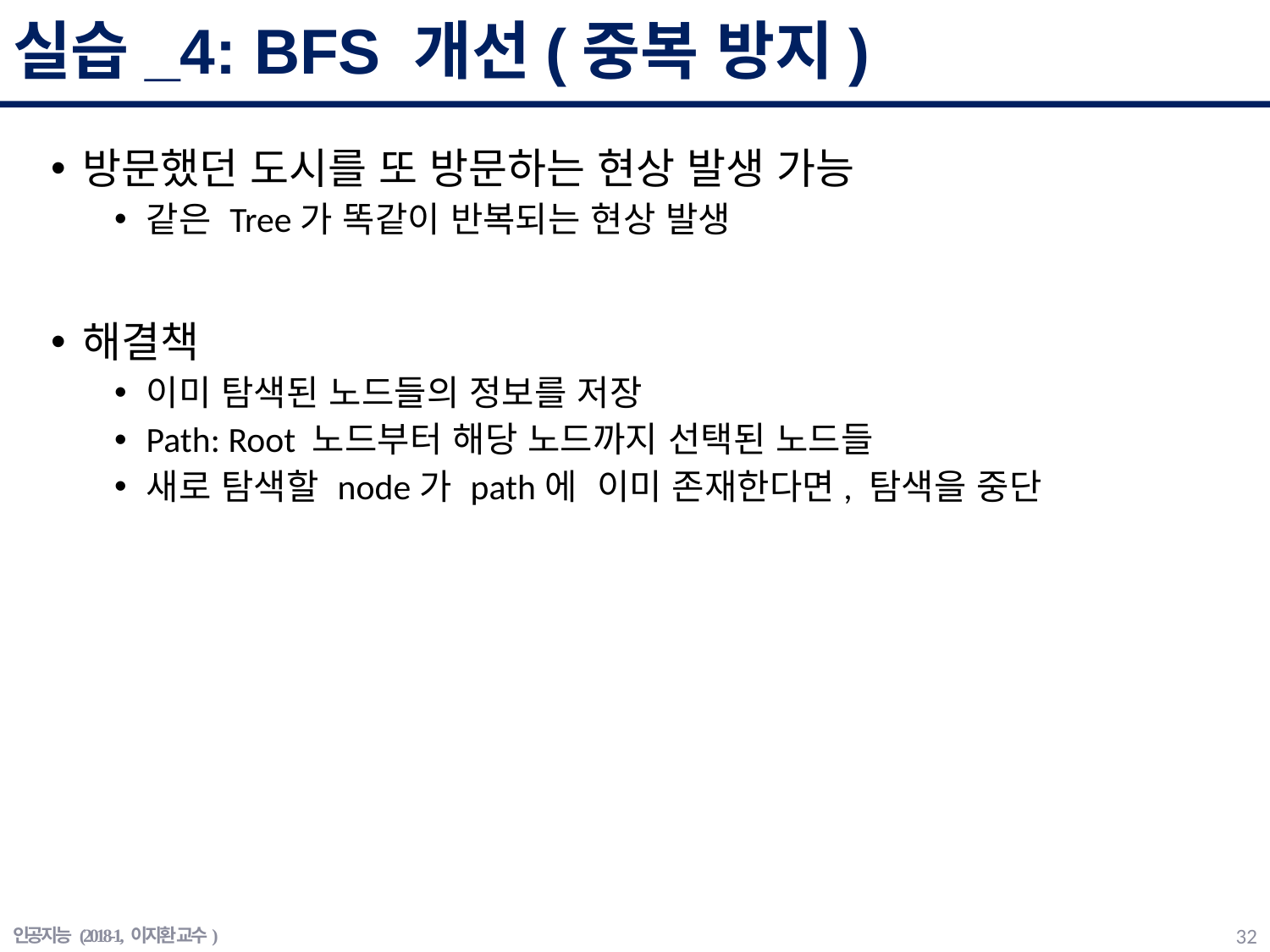

# 실습_4: BFS 개선(중복 방지)
방문했던 도시를 또 방문하는 현상 발생 가능
같은 Tree가 똑같이 반복되는 현상 발생

해결책
이미 탐색된 노드들의 정보를 저장
Path: Root 노드부터 해당 노드까지 선택된 노드들
새로 탐색할 node가 path에  이미 존재한다면, 탐색을 중단
인공지능 (2018-1, 이지환 교수)
32